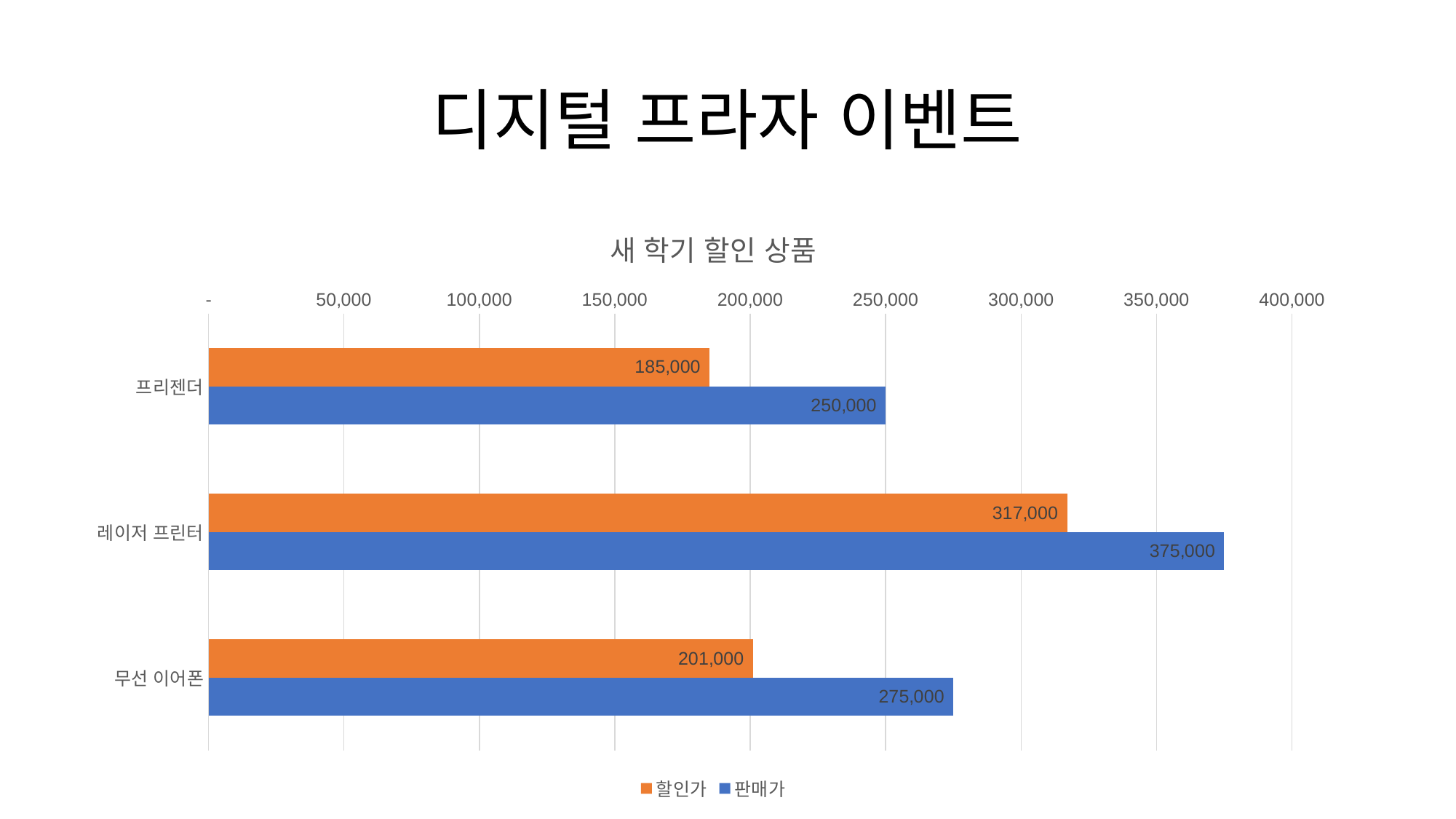

# 디지털 프라자 이벤트

### Chart: 새 학기 할인 상품

| Category | 판매가 | 할인가 |
|---|---|---|
| 무선 이어폰 | 275000.0 | 201000.0 |
| 레이저 프린터 | 375000.0 | 317000.0 |
| 프리젠더 | 250000.0 | 185000.0 |